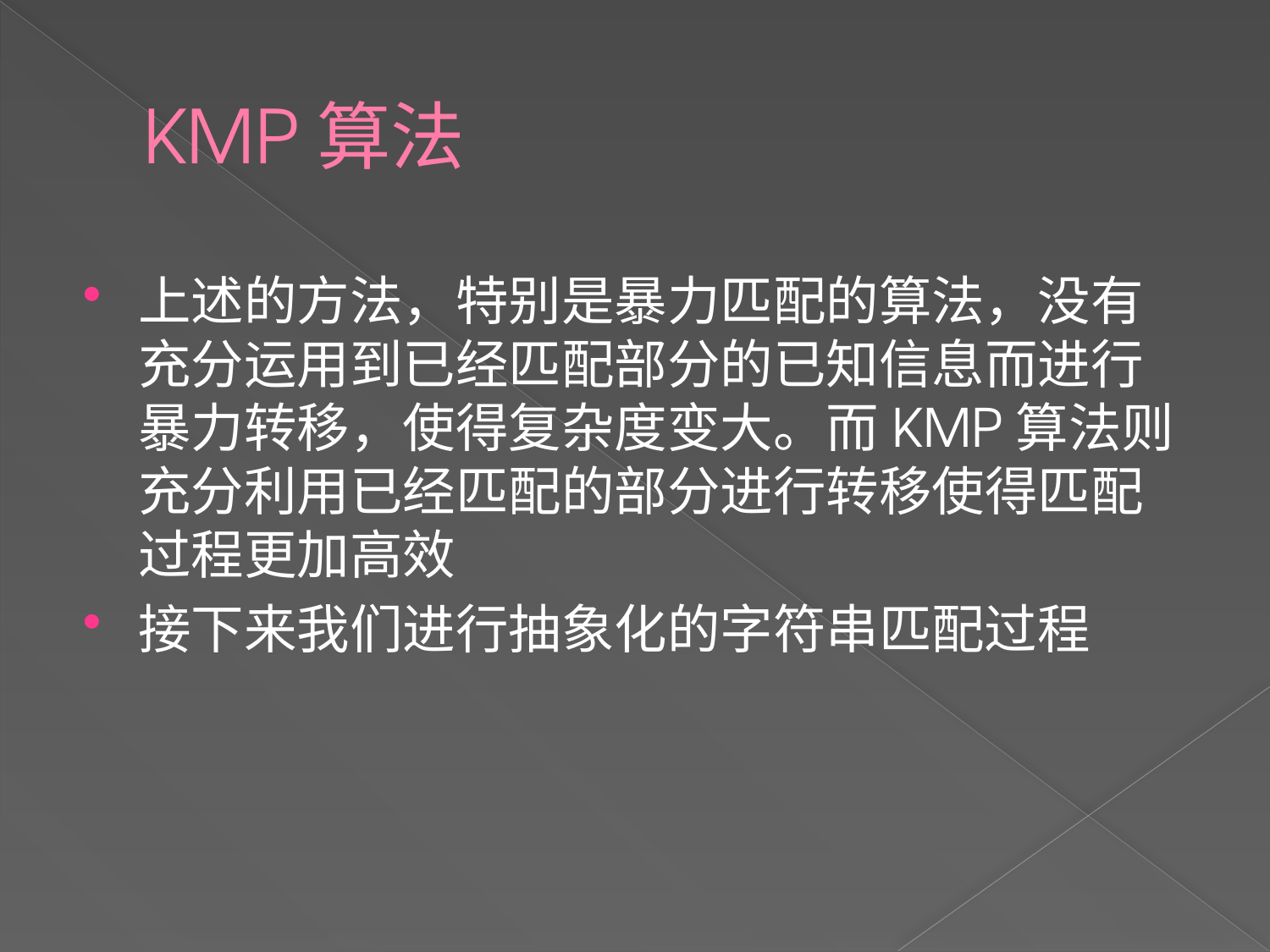

# KMP算法
上述的方法，特别是暴力匹配的算法，没有充分运用到已经匹配部分的已知信息而进行暴力转移，使得复杂度变大。而KMP算法则充分利用已经匹配的部分进行转移使得匹配过程更加高效
接下来我们进行抽象化的字符串匹配过程